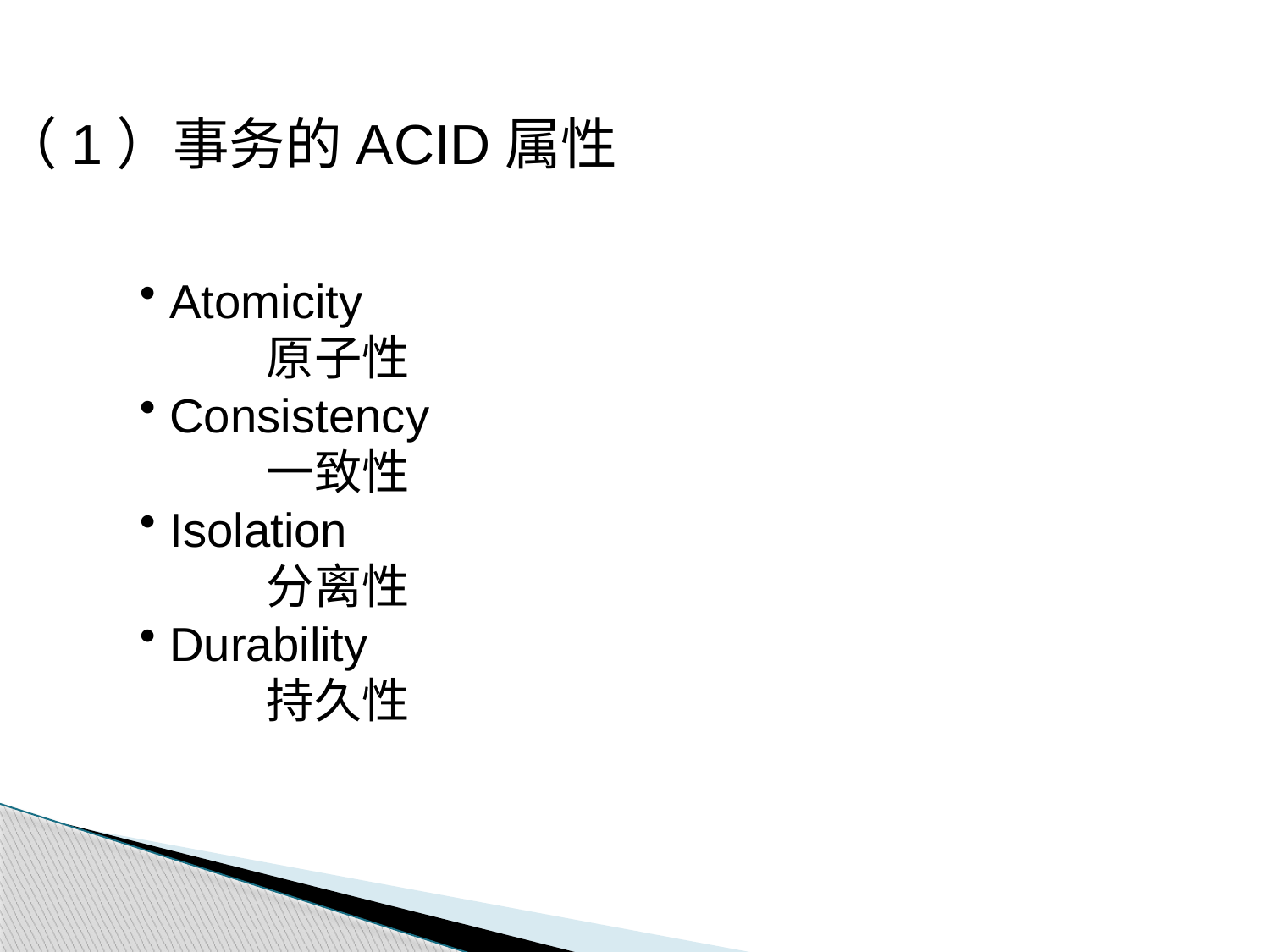

（1）事务的ACID属性
 Atomicity
	原子性
 Consistency
	一致性
 Isolation
	分离性
 Durability
	持久性